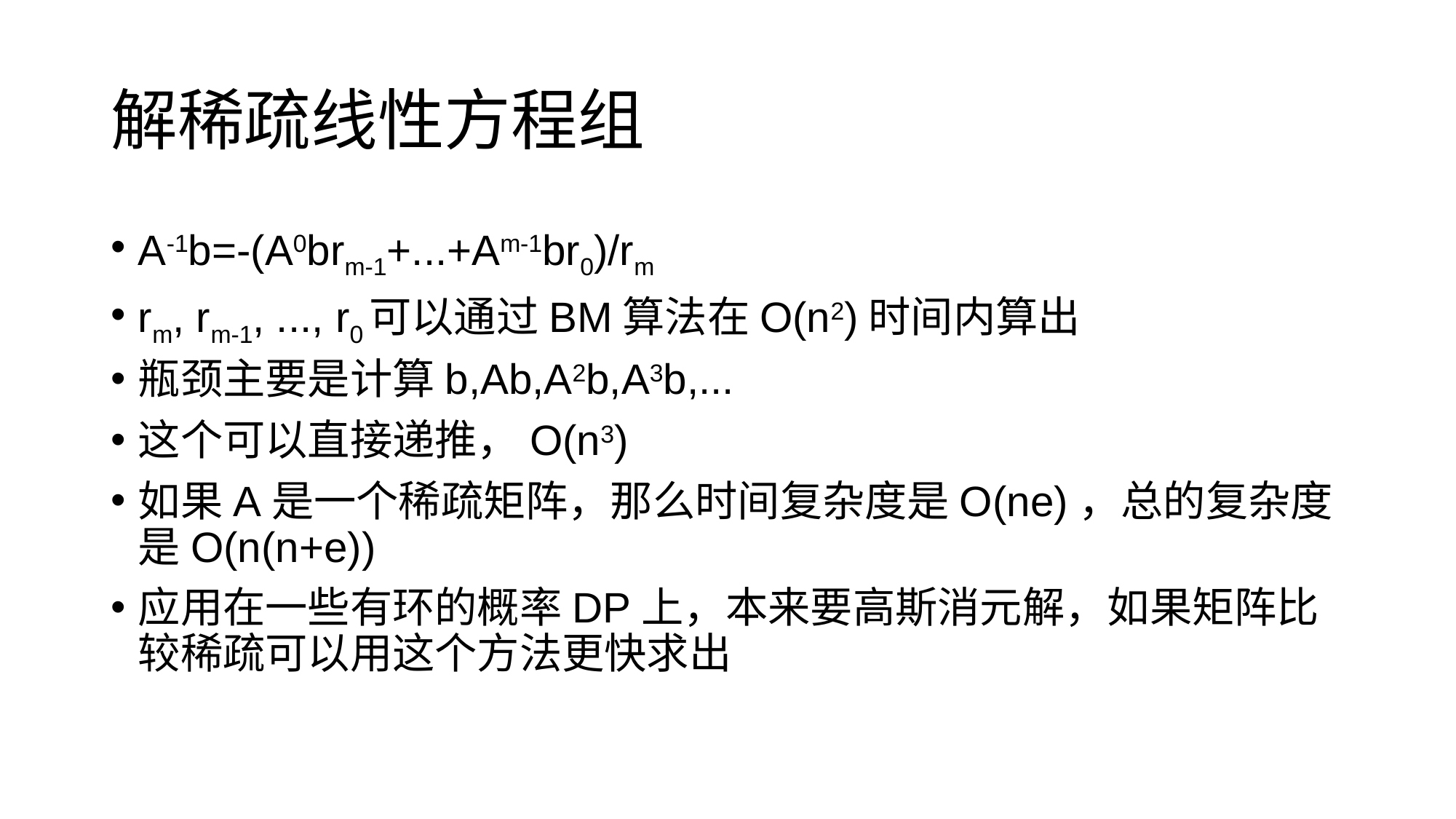

# 解稀疏线性方程组
A-1b=-(A0brm-1+...+Am-1br0)/rm
rm, rm-1, ..., r0可以通过BM算法在O(n2)时间内算出
瓶颈主要是计算b,Ab,A2b,A3b,...
这个可以直接递推，O(n3)
如果A是一个稀疏矩阵，那么时间复杂度是O(ne)，总的复杂度是O(n(n+e))
应用在一些有环的概率DP上，本来要高斯消元解，如果矩阵比较稀疏可以用这个方法更快求出